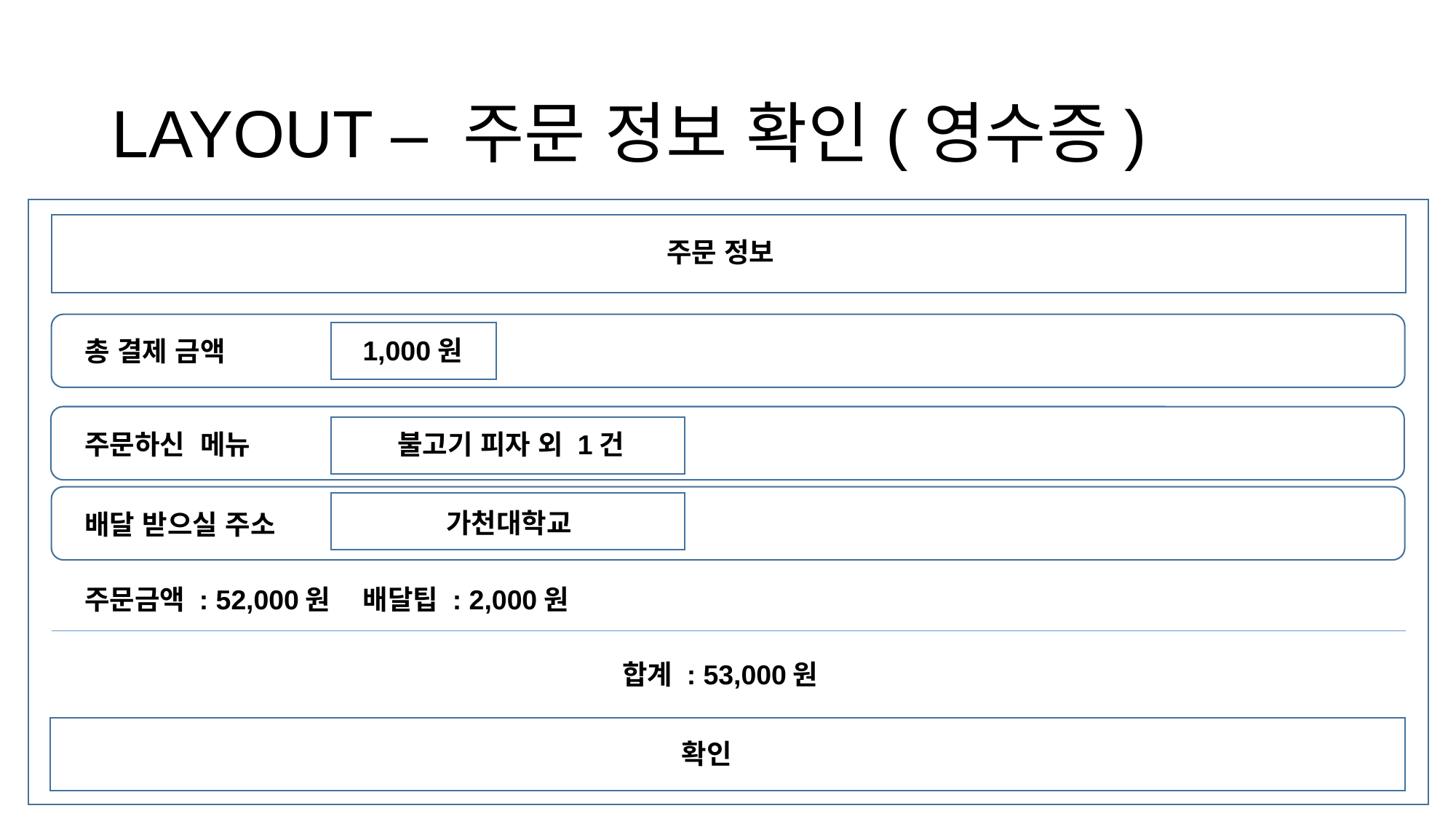

# LAYOUT – 주문 정보 확인(영수증)

주문 정보
22

1,000원
총 결제 금액
22

주문하신  메뉴
불고기 피자 외 1건
22

가천대학교
배달 받으실 주소
주문금액 : 52,000원
배달팁 : 2,000원
합계 : 53,000원

확인